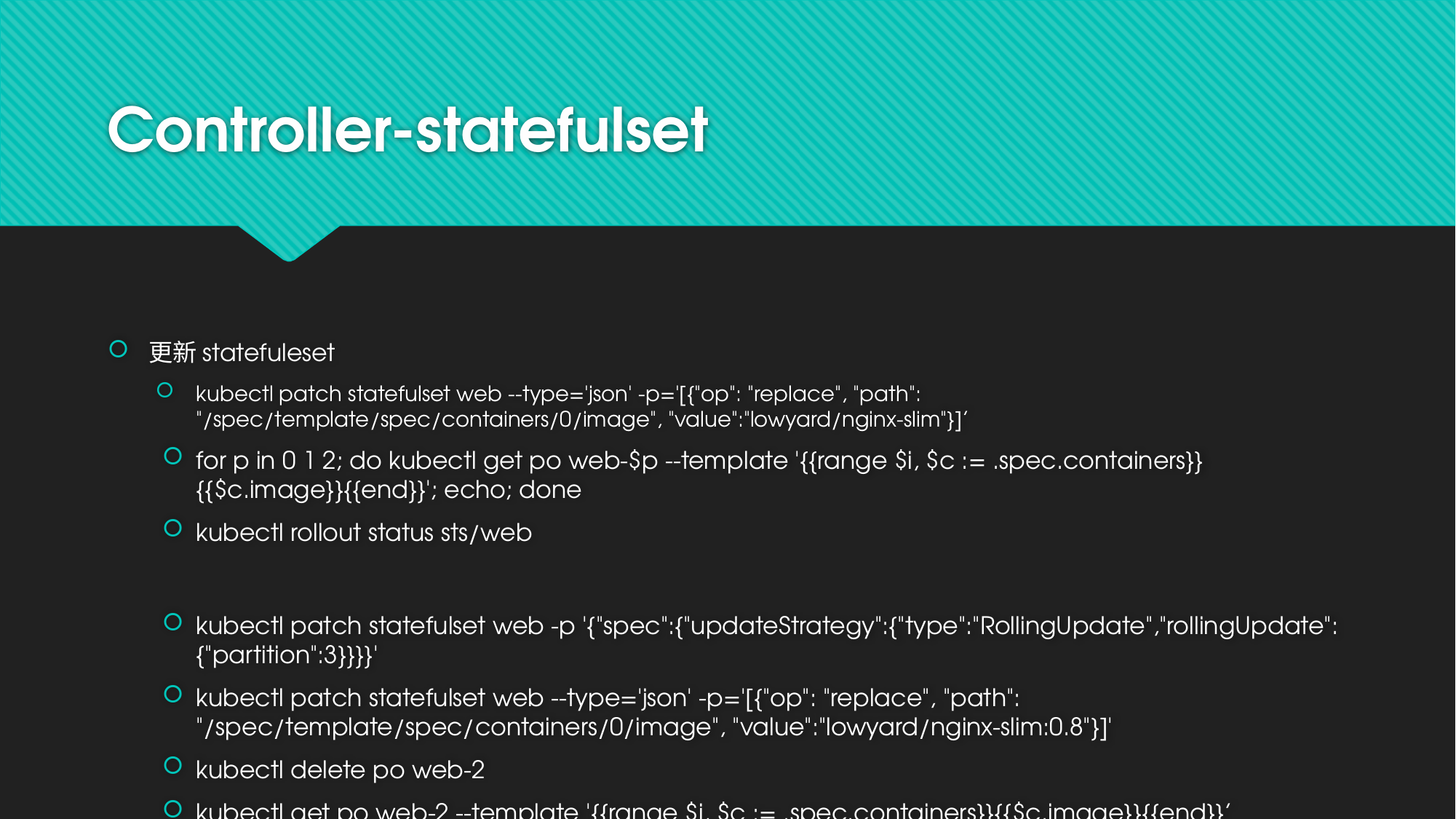

# Controller-statefulset
更新statefuleset
kubectl patch statefulset web --type='json' -p='[{"op": "replace", "path": "/spec/template/spec/containers/0/image", "value":"lowyard/nginx-slim"}]’
for p in 0 1 2; do kubectl get po web-$p --template '{{range $i, $c := .spec.containers}}{{$c.image}}{{end}}'; echo; done
kubectl rollout status sts/web

kubectl patch statefulset web -p '{"spec":{"updateStrategy":{"type":"RollingUpdate","rollingUpdate":{"partition":3}}}}'
kubectl patch statefulset web --type='json' -p='[{"op": "replace", "path": "/spec/template/spec/containers/0/image", "value":"lowyard/nginx-slim:0.8"}]'
kubectl delete po web-2
kubectl get po web-2 --template '{{range $i, $c := .spec.containers}}{{$c.image}}{{end}}’